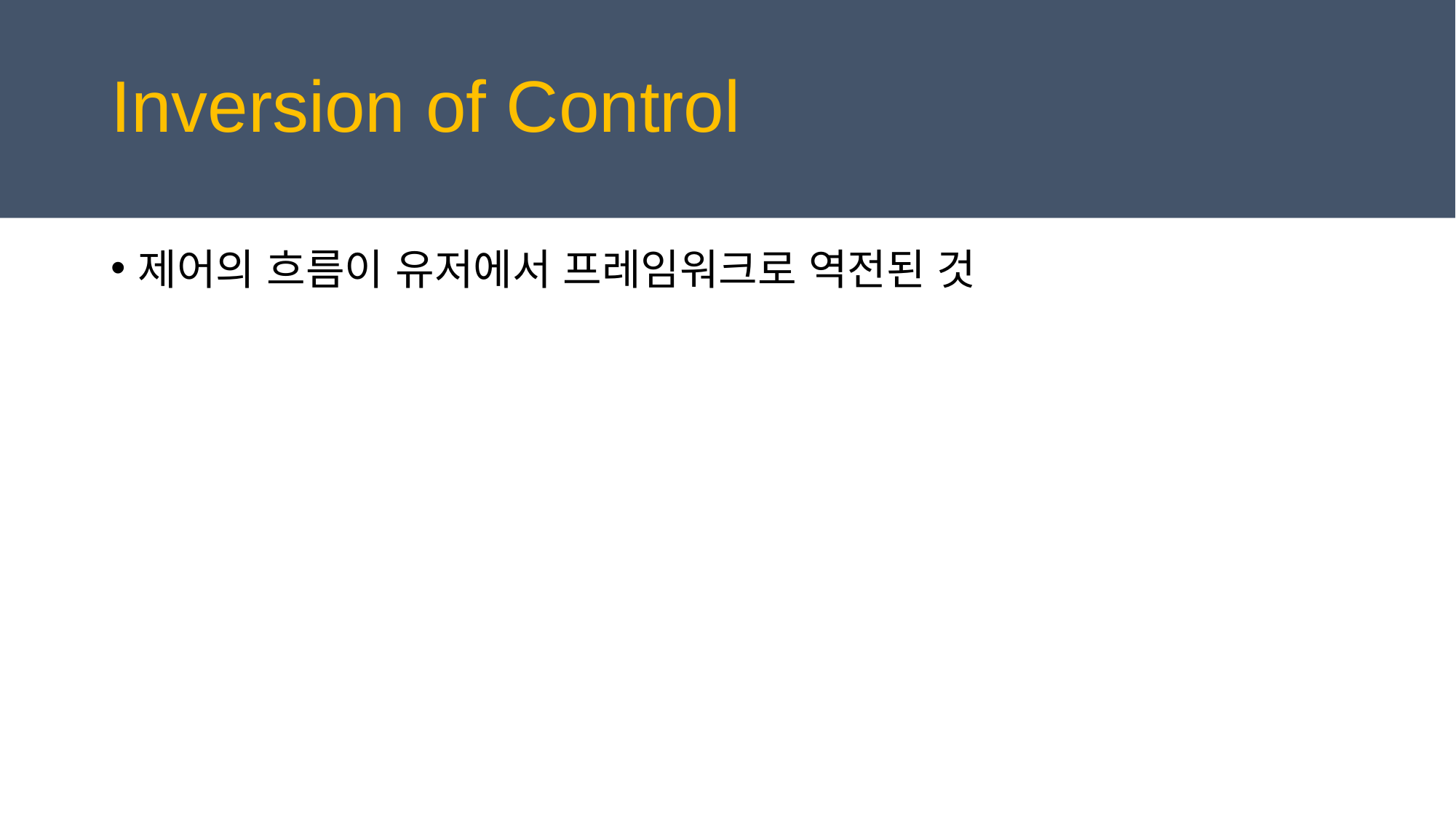

# Inversion of Control
제어의 흐름이 유저에서 프레임워크로 역전된 것